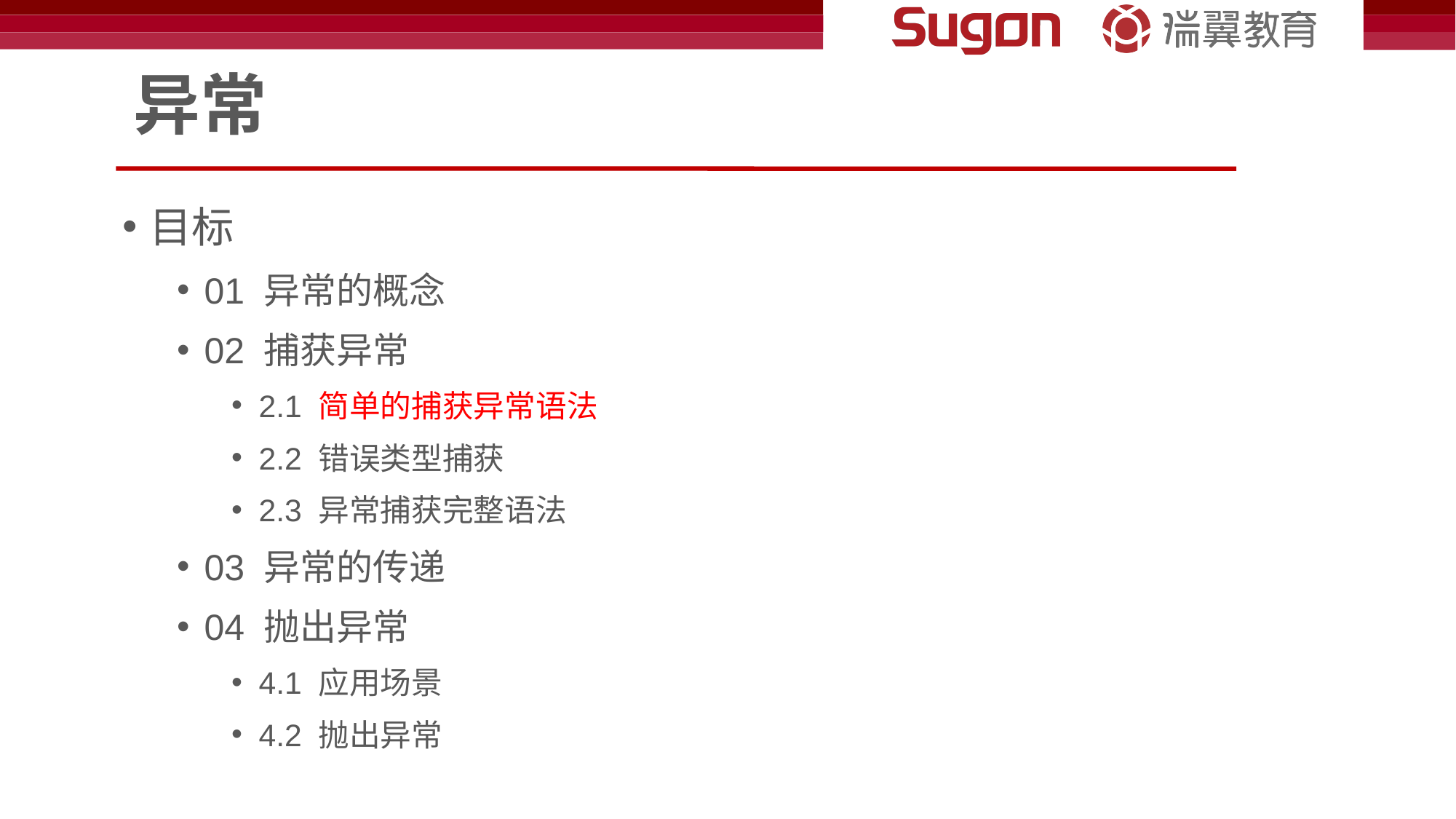

# 异常
目标
01 异常的概念
02 捕获异常
2.1 简单的捕获异常语法
2.2 错误类型捕获
2.3 异常捕获完整语法
03 异常的传递
04 抛出异常
4.1 应用场景
4.2 抛出异常